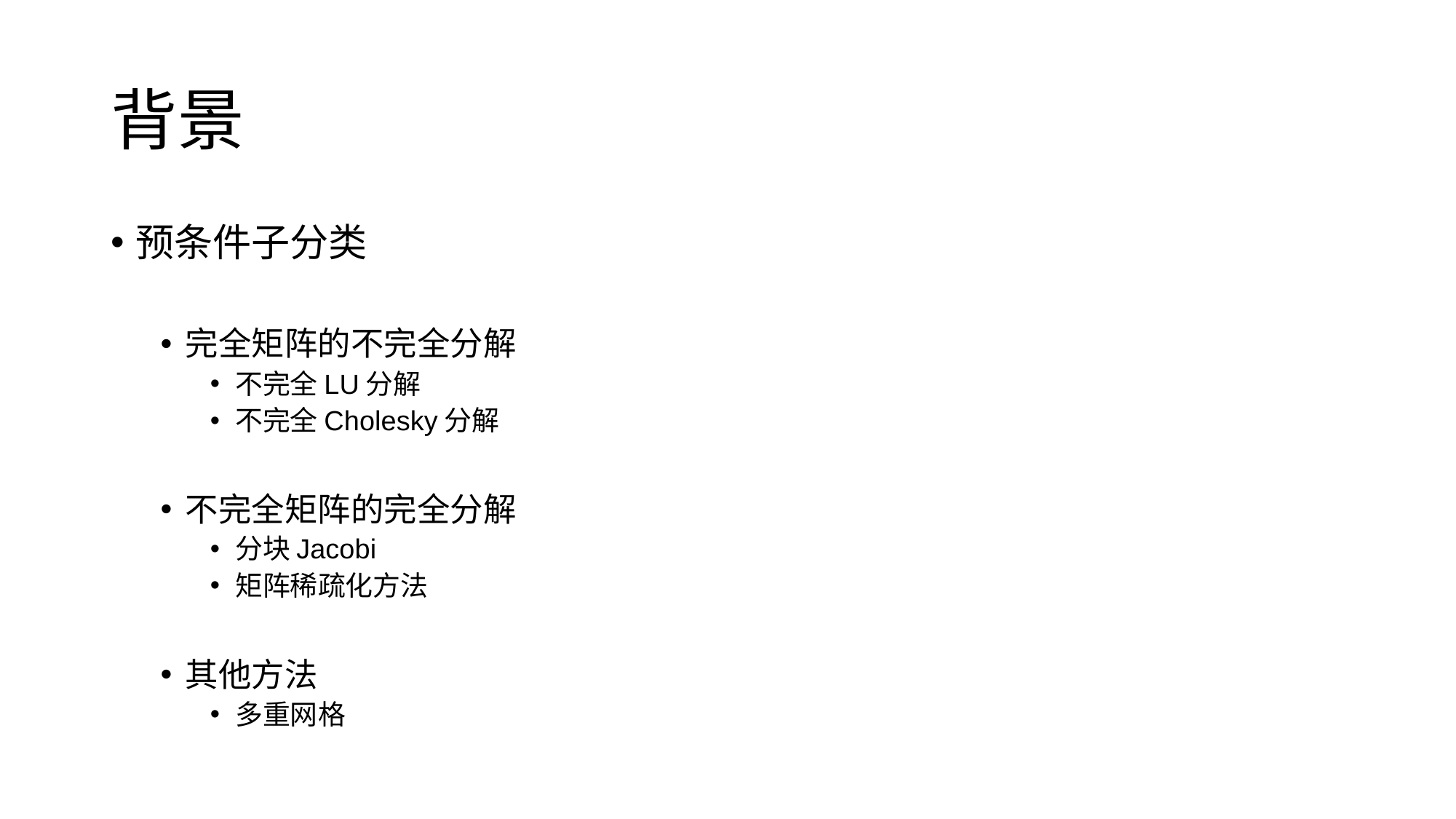

# 背景
预条件子分类

完全矩阵的不完全分解
不完全LU分解
不完全Cholesky分解

不完全矩阵的完全分解
分块Jacobi
矩阵稀疏化方法

其他方法
多重网格